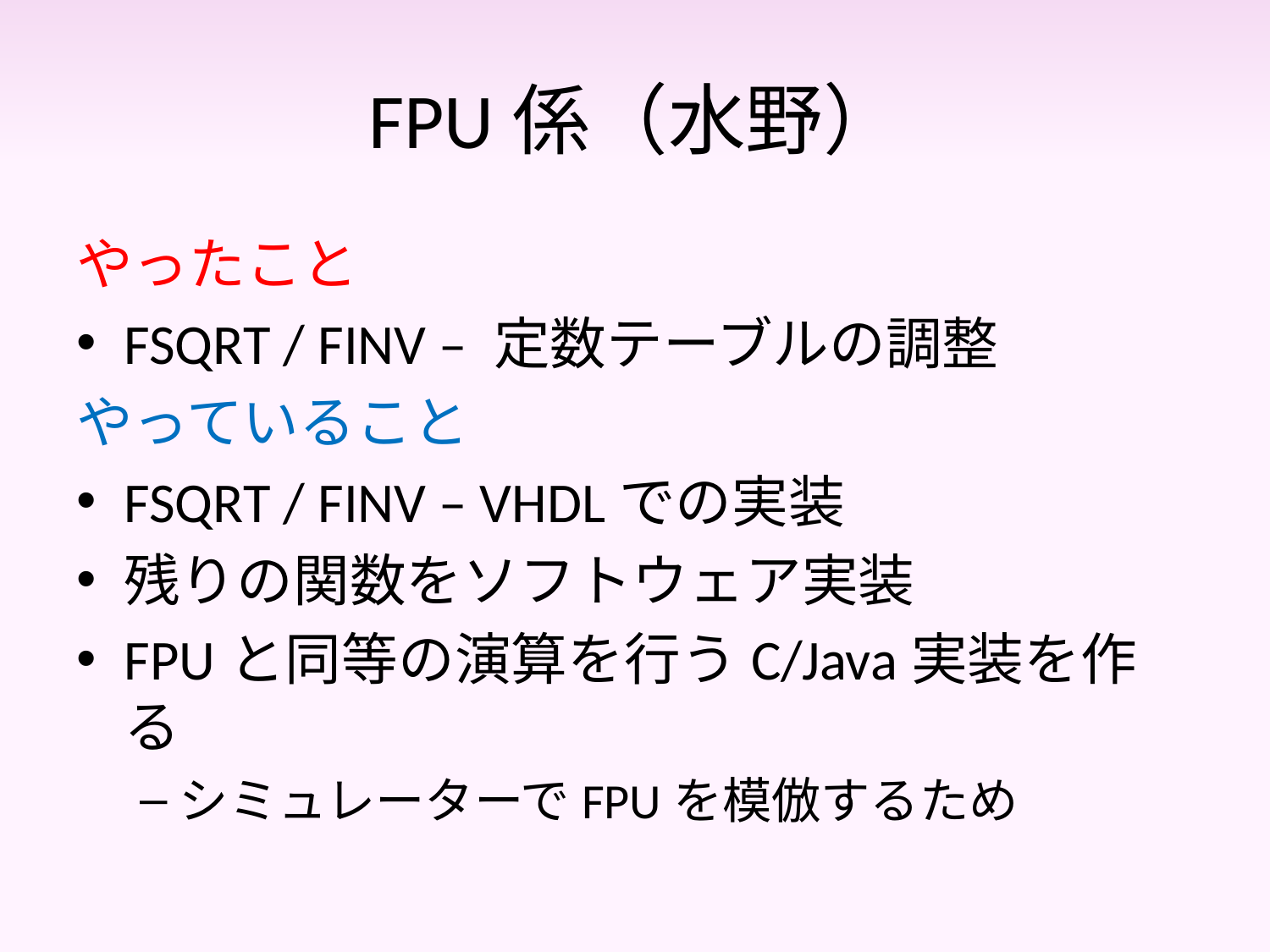

# FPU係（水野）
やったこと
FSQRT / FINV – 定数テーブルの調整
やっていること
FSQRT / FINV – VHDLでの実装
残りの関数をソフトウェア実装
FPUと同等の演算を行うC/Java実装を作る
シミュレーターでFPUを模倣するため